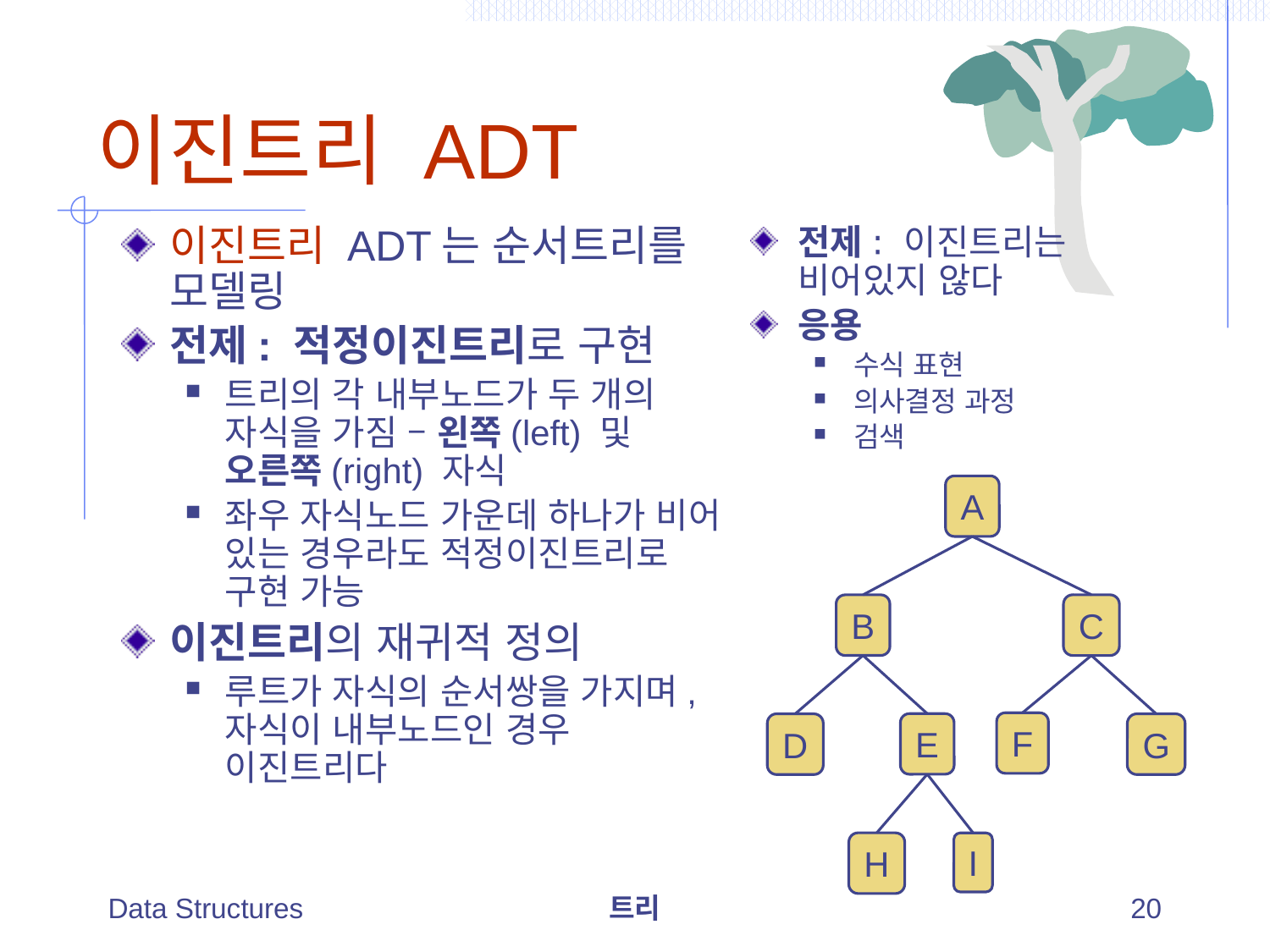

# 이진트리 ADT
전제: 이진트리는 비어있지 않다
응용
수식 표현
의사결정 과정
검색
이진트리 ADT는 순서트리를 모델링
전제: 적정이진트리로 구현
트리의 각 내부노드가 두 개의 자식을 가짐 – 왼쪽(left) 및 오른쪽(right) 자식
좌우 자식노드 가운데 하나가 비어 있는 경우라도 적정이진트리로 구현 가능
이진트리의 재귀적 정의
루트가 자식의 순서쌍을 가지며, 자식이 내부노드인 경우 이진트리다
A
B
C
F
D
E
G
H
I
Data Structures
트리
20